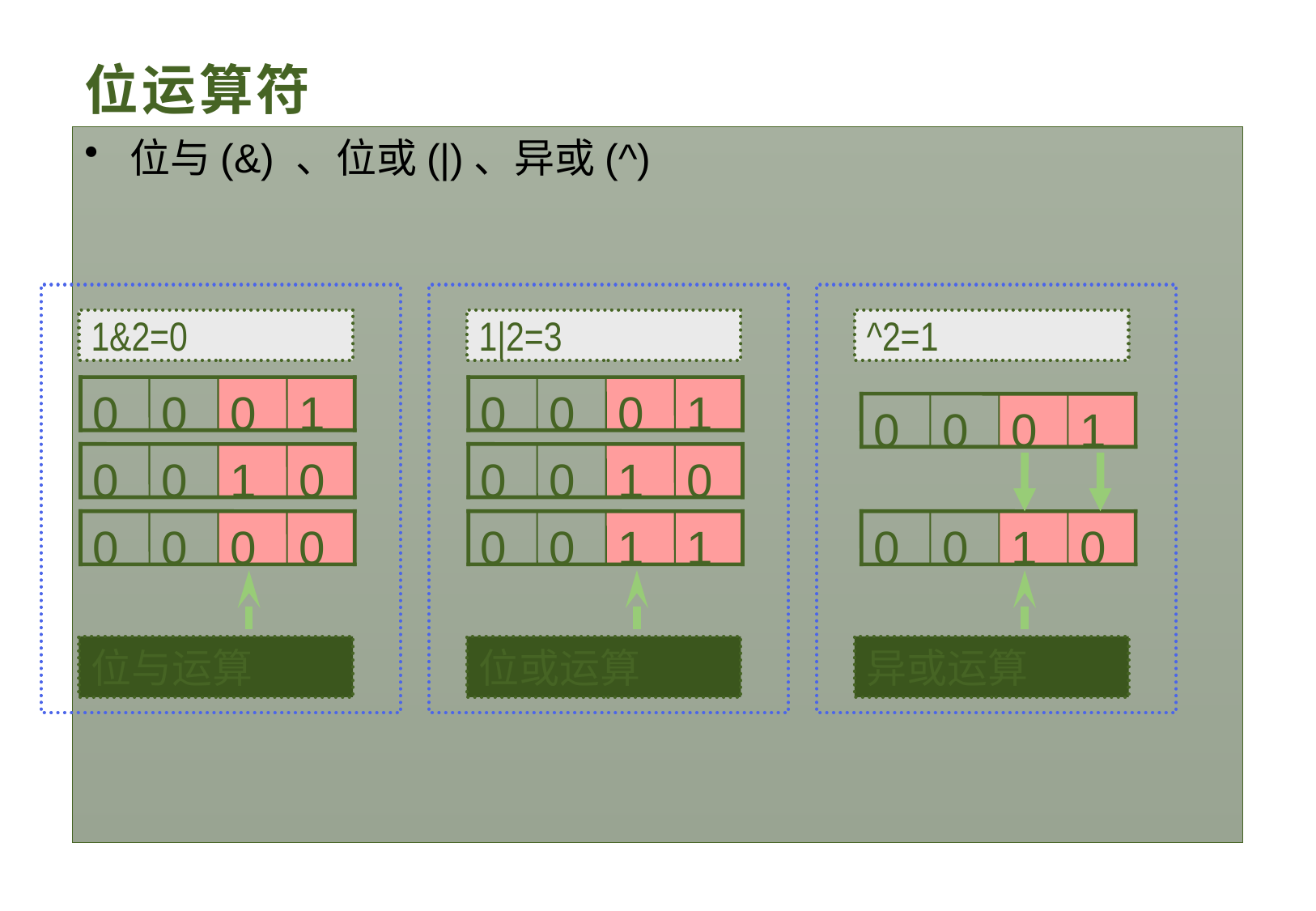

# 位运算符
位与(&) 、位或(|)、异或(^)

1&2=0
0

0

0

1

0

0

1

0

0

0

0

0

位与运算

1|2=3
0

0

0

1

0

0

1

0

0

0

1

1

位或运算

^2=1
0

0

0

1

0

0

1

0

异或运算